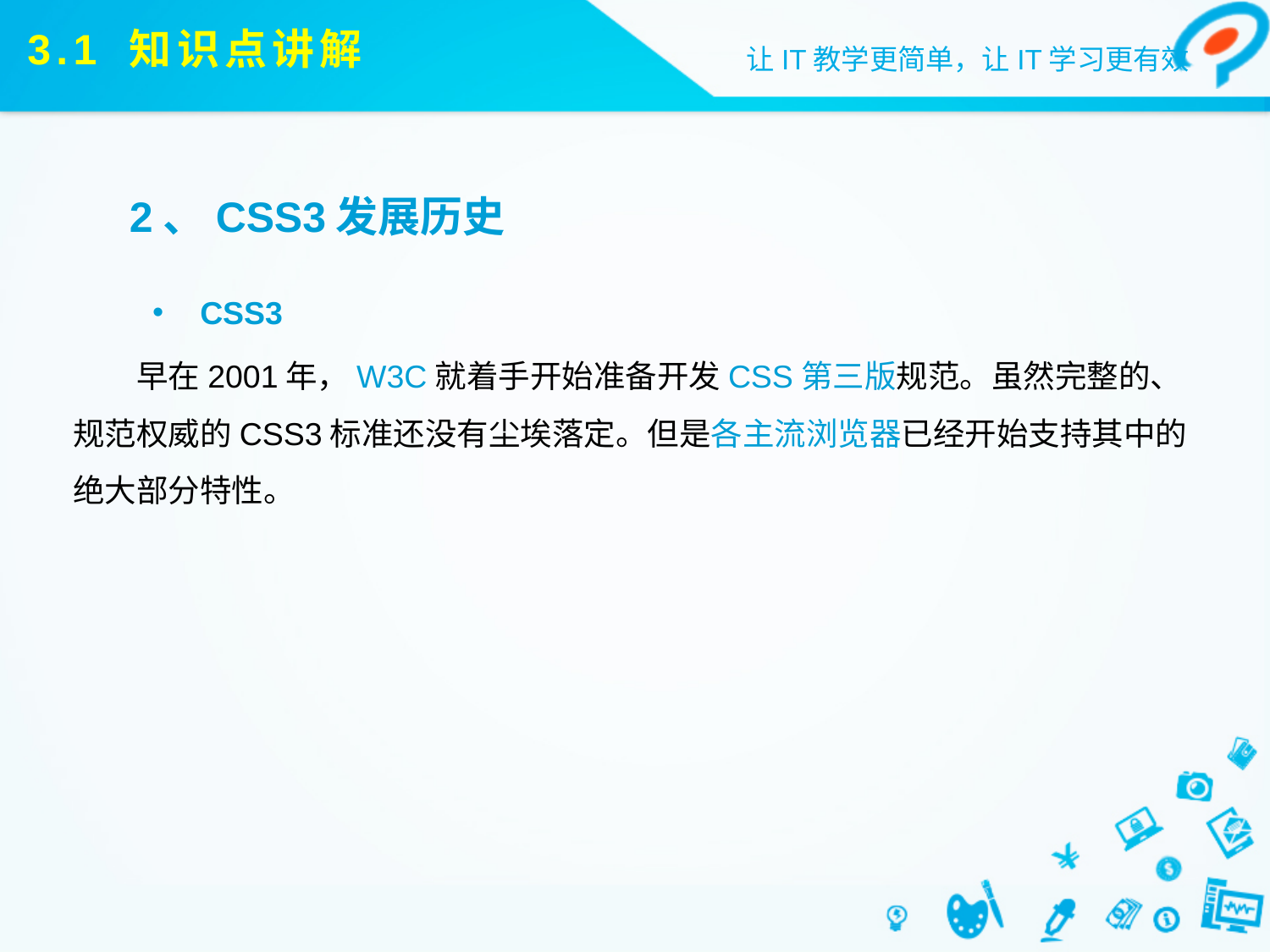

# 3.1 知识点讲解
2、CSS3发展历史
CSS3
早在2001年，W3C就着手开始准备开发CSS第三版规范。虽然完整的、规范权威的CSS3标准还没有尘埃落定。但是各主流浏览器已经开始支持其中的绝大部分特性。